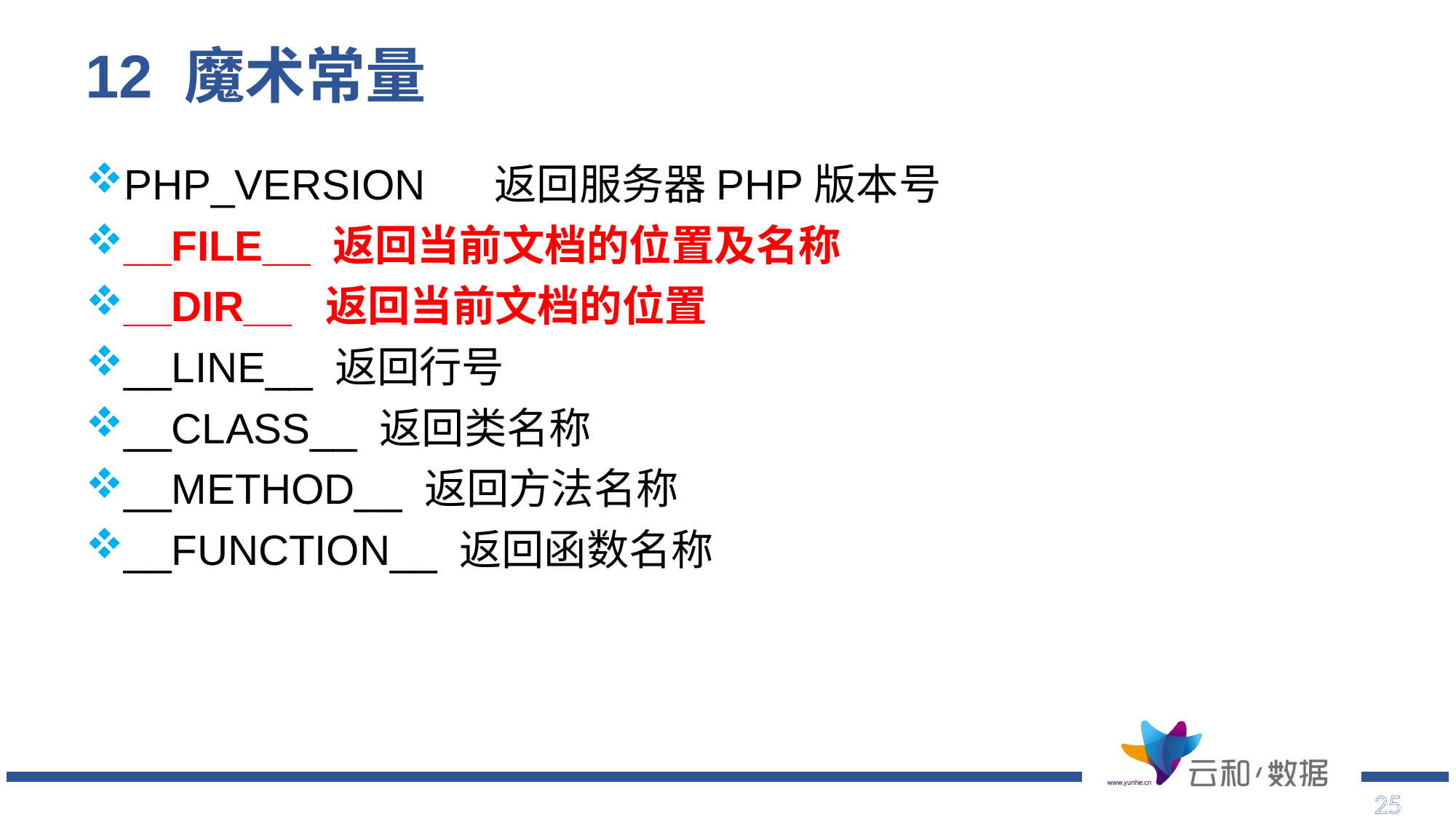

# 12 魔术常量
PHP_VERSION     返回服务器PHP版本号
__FILE__ 返回当前文档的位置及名称
__DIR__  返回当前文档的位置
__LINE__ 返回行号
__CLASS__ 返回类名称
__METHOD__ 返回方法名称
__FUNCTION__ 返回函数名称